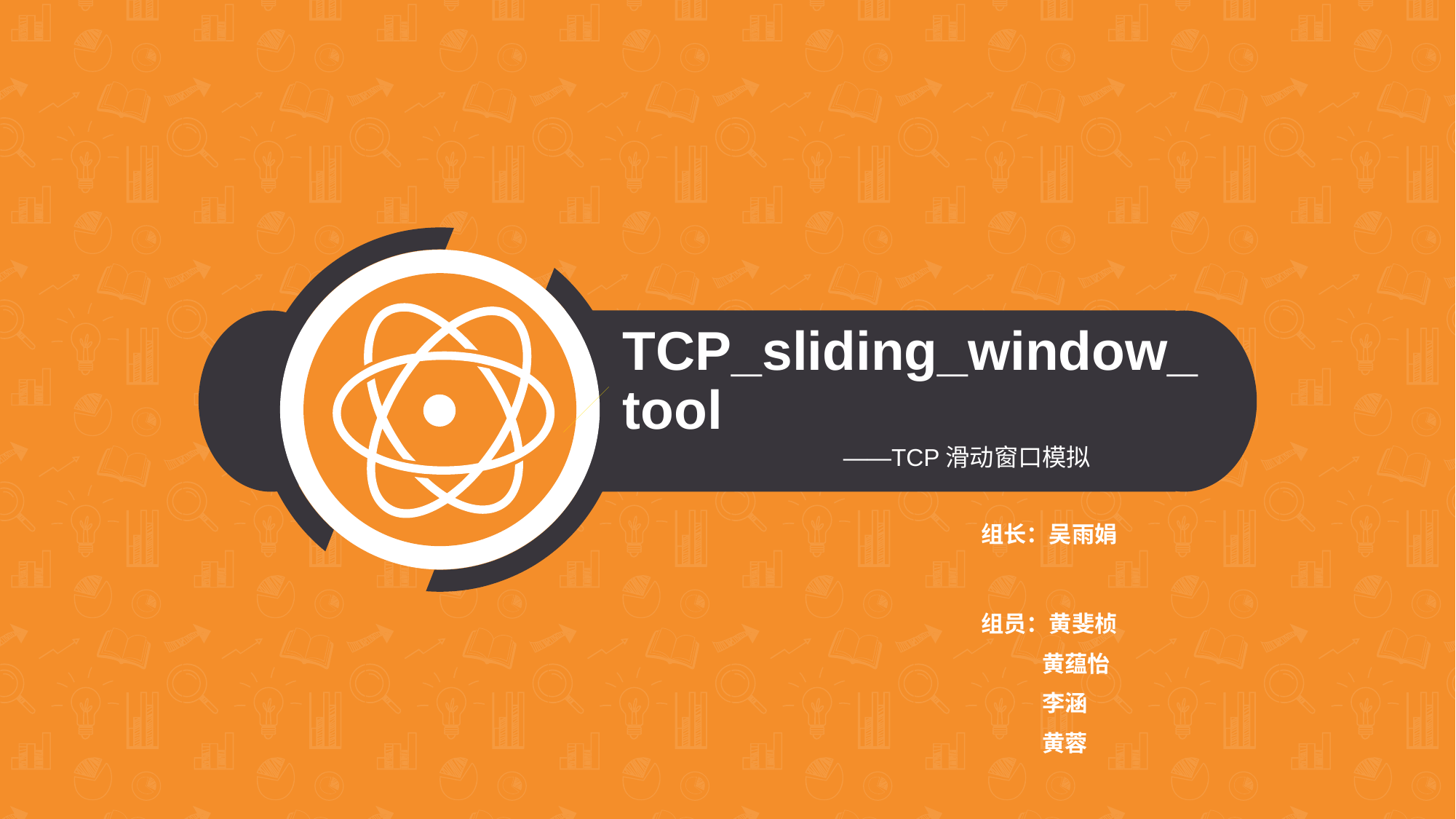

# TCP_sliding_window_tool
——TCP滑动窗口模拟
组长：吴雨娟
组员：黄斐桢
           黄蕴怡
           李涵
           黄蓉